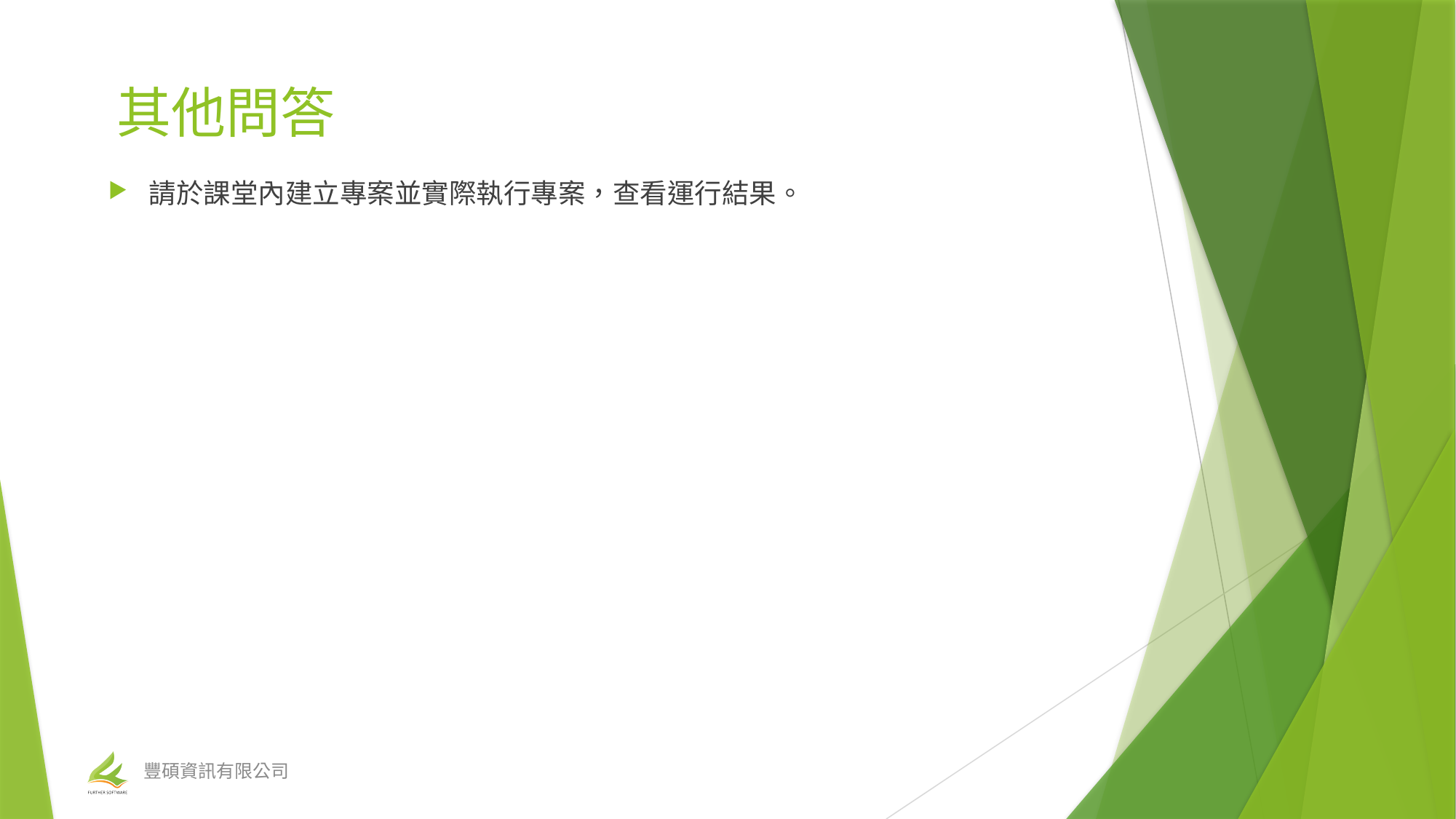

# 其他問答
請於課堂內建立專案並實際執行專案，查看運行結果。
豐碩資訊有限公司